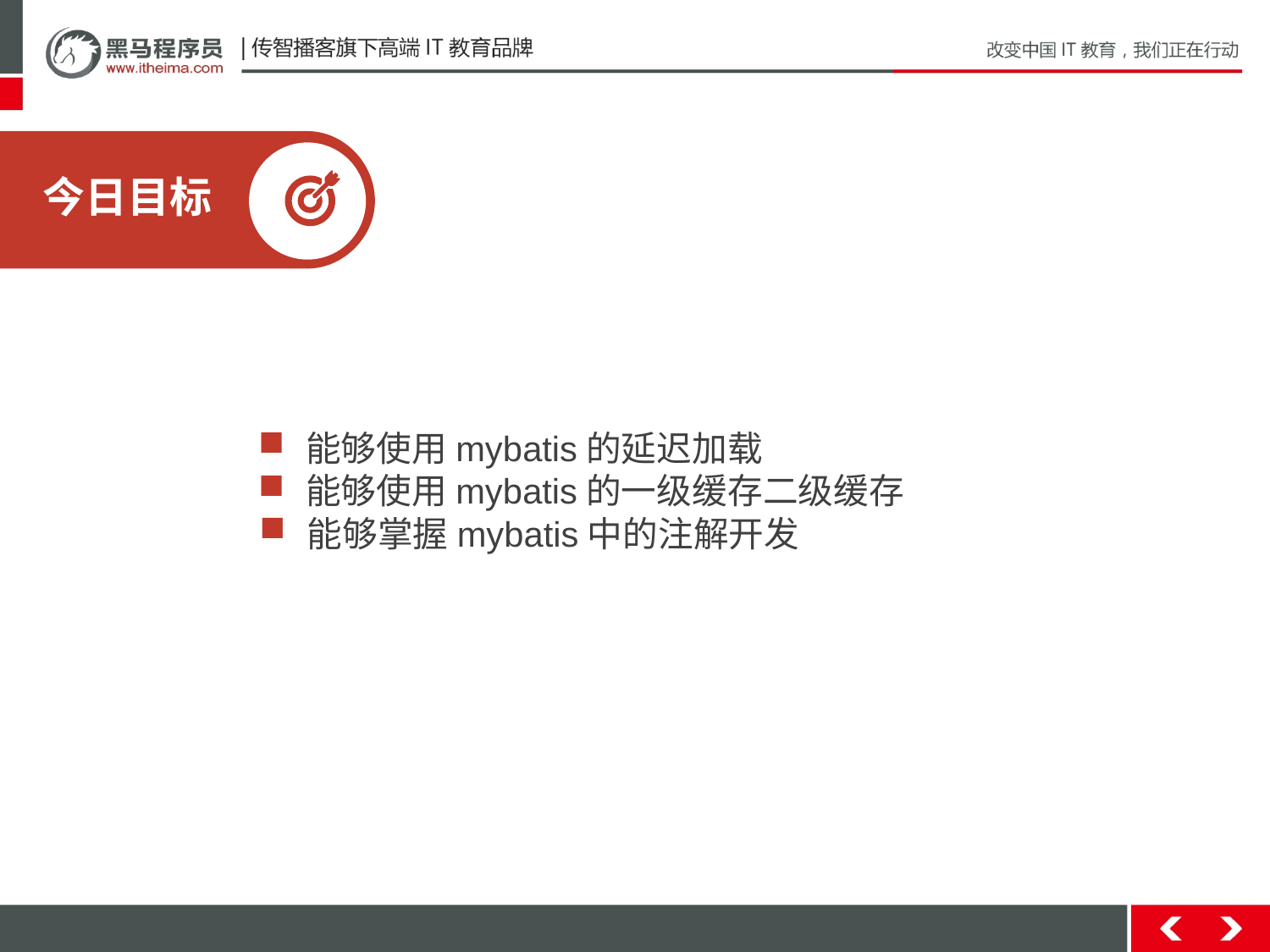

今日目标

能够使用mybatis的延迟加载
能够使用mybatis的一级缓存二级缓存

能够掌握mybatis中的注解开发